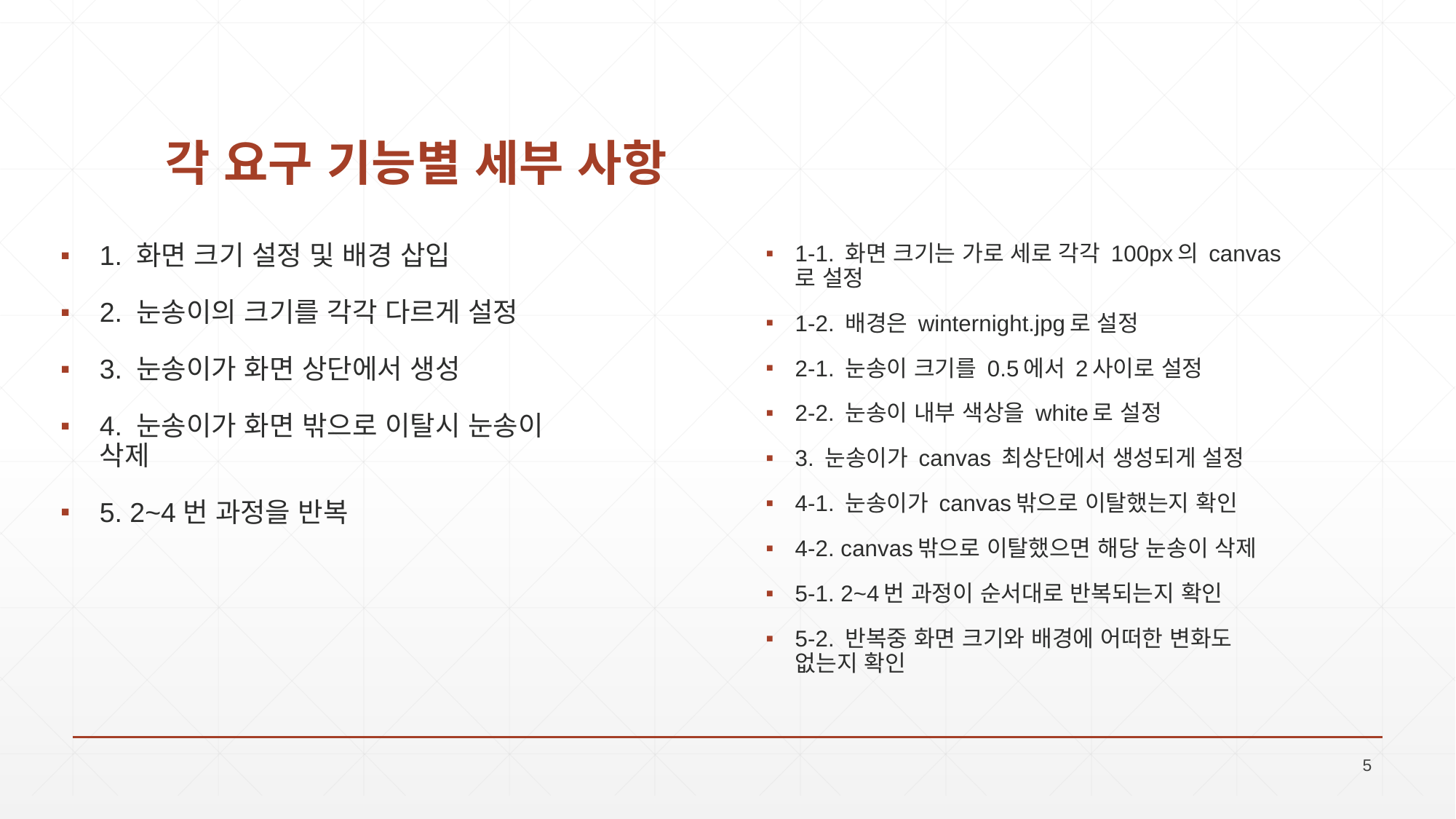

# 각 요구 기능별 세부 사항
1. 화면 크기 설정 및 배경 삽입
2. 눈송이의 크기를 각각 다르게 설정
3. 눈송이가 화면 상단에서 생성
4. 눈송이가 화면 밖으로 이탈시 눈송이 삭제
5. 2~4번 과정을 반복
1-1. 화면 크기는 가로 세로 각각 100px의 canvas로 설정
1-2. 배경은 winternight.jpg로 설정
2-1. 눈송이 크기를 0.5에서 2사이로 설정
2-2. 눈송이 내부 색상을 white로 설정
3. 눈송이가 canvas 최상단에서 생성되게 설정
4-1. 눈송이가 canvas밖으로 이탈했는지 확인
4-2. canvas밖으로 이탈했으면 해당 눈송이 삭제
5-1. 2~4번 과정이 순서대로 반복되는지 확인
5-2. 반복중 화면 크기와 배경에 어떠한 변화도 없는지 확인
5